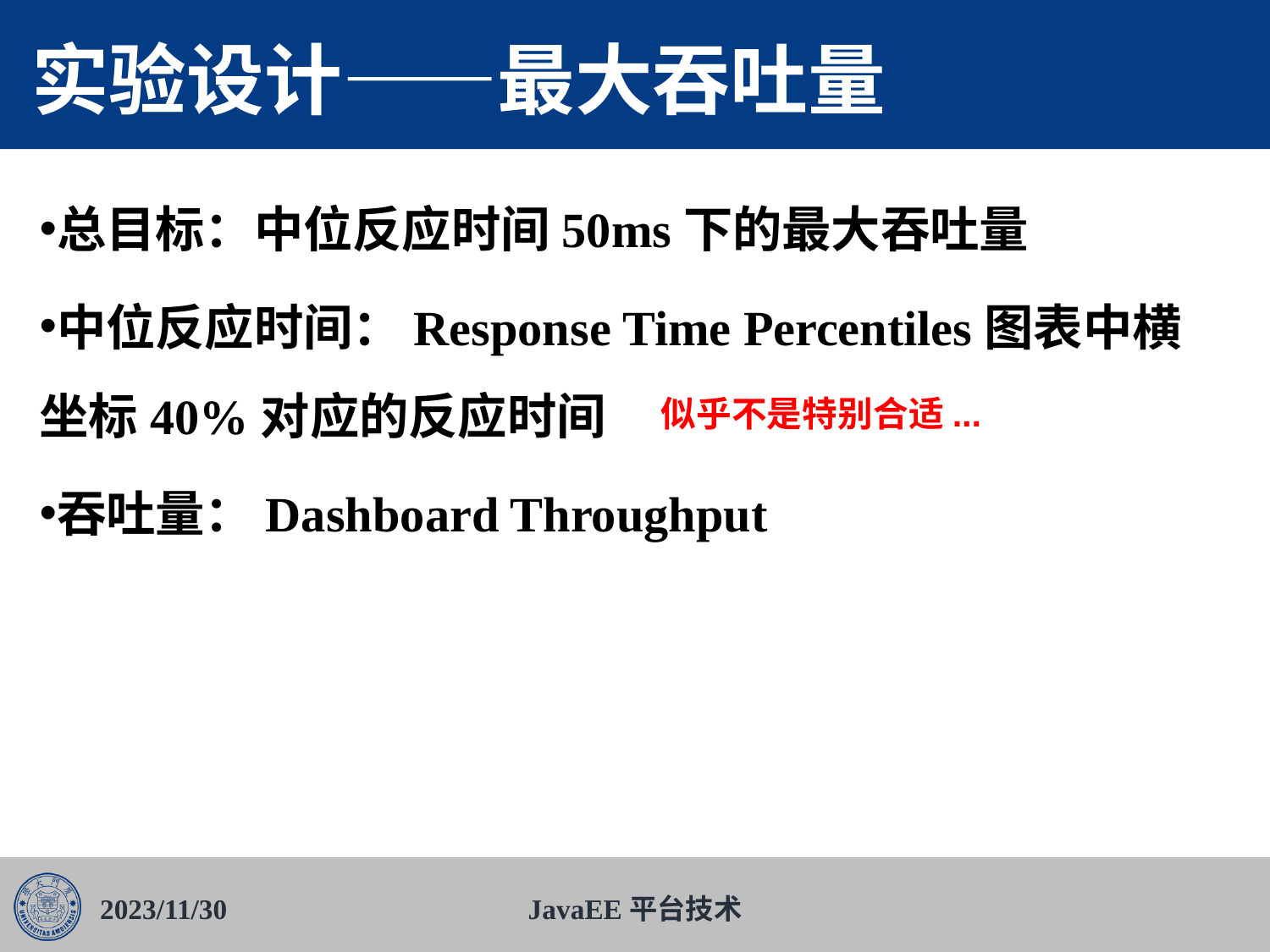

# 实验设计——最大吞吐量
总目标：中位反应时间50ms下的最大吞吐量
中位反应时间：Response Time Percentiles图表中横坐标40%对应的反应时间
吞吐量：Dashboard Throughput

似乎不是特别合适...
2023/11/30
JavaEE平台技术
3